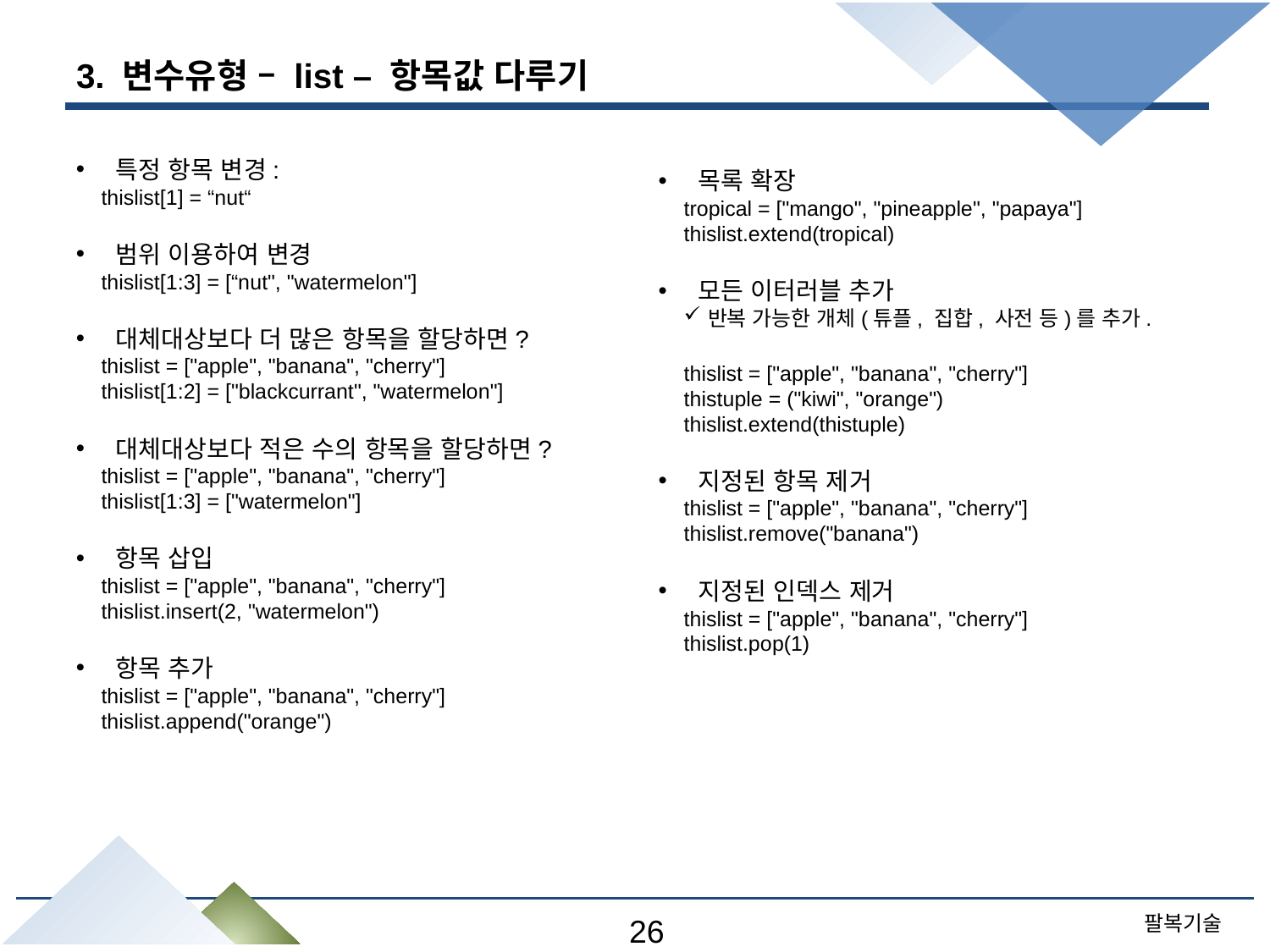

# 3. 변수유형 – list – 항목값 다루기
특정 항목 변경:
thislist[1] = “nut“

범위 이용하여 변경
thislist[1:3] = [“nut", "watermelon"]

대체대상보다 더 많은 항목을 할당하면?
thislist = ["apple", "banana", "cherry"]
thislist[1:2] = ["blackcurrant", "watermelon"]

대체대상보다 적은 수의 항목을 할당하면?
thislist = ["apple", "banana", "cherry"]
thislist[1:3] = ["watermelon"]

항목 삽입
thislist = ["apple", "banana", "cherry"]
thislist.insert(2, "watermelon")

항목 추가
thislist = ["apple", "banana", "cherry"]
thislist.append("orange")

목록 확장
tropical = ["mango", "pineapple", "papaya"]
thislist.extend(tropical)

모든 이터러블 추가
반복 가능한 개체(튜플, 집합, 사전 등)를 추가.

thislist = ["apple", "banana", "cherry"]
thistuple = ("kiwi", "orange")
thislist.extend(thistuple)

지정된 항목 제거
thislist = ["apple", "banana", "cherry"]
thislist.remove("banana")

지정된 인덱스 제거
thislist = ["apple", "banana", "cherry"]
thislist.pop(1)

26